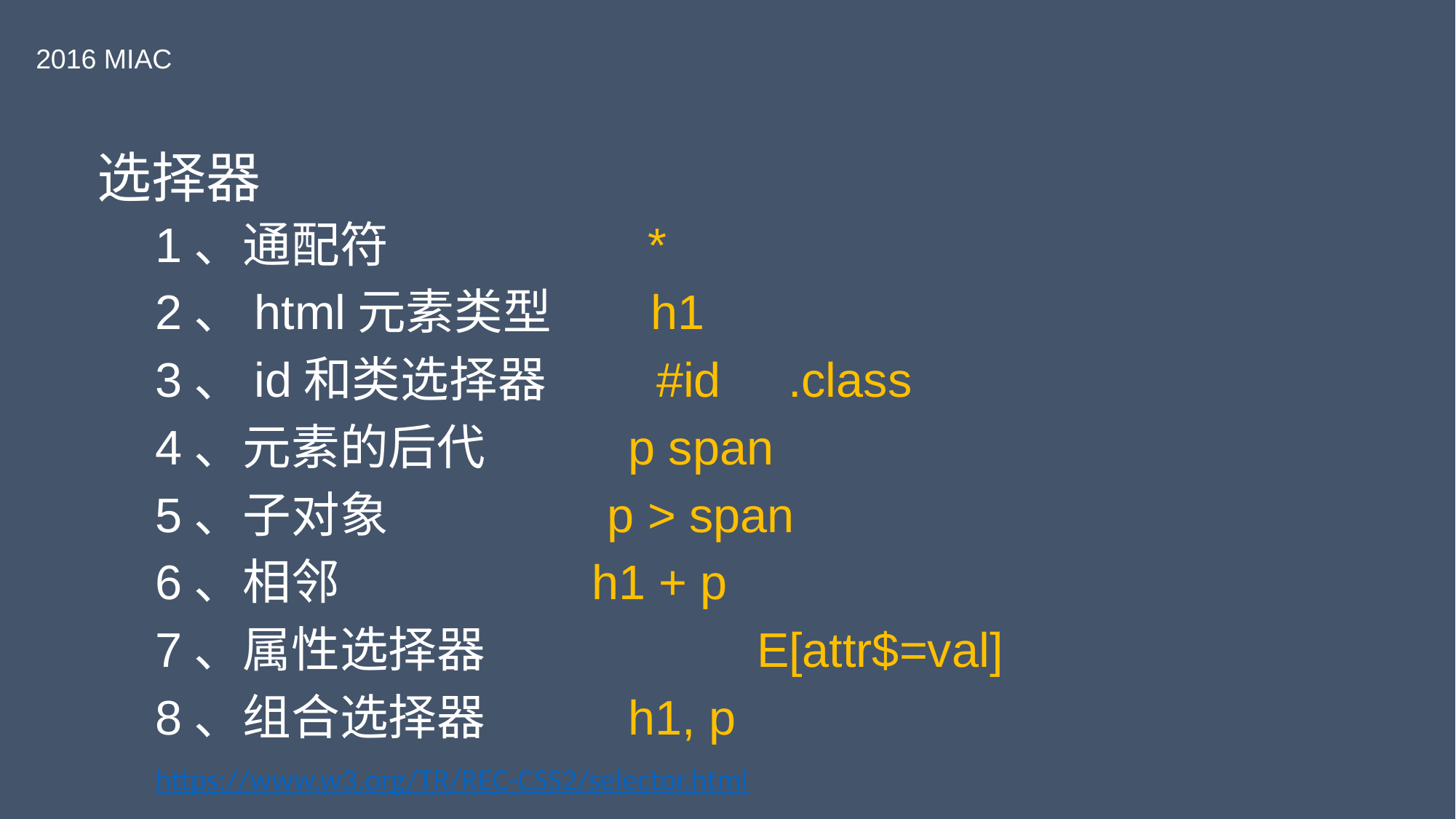

2016 MIAC
选择器
1、通配符		    *
2、html元素类型        h1
3、id和类选择器         #id     .class
4、元素的后代            p span
5、子对象                   p > span
6、相邻                      h1 + p
7、属性选择器		    E[attr$=val]
8、组合选择器            h1, p

https://www.w3.org/TR/REC-CSS2/selector.html